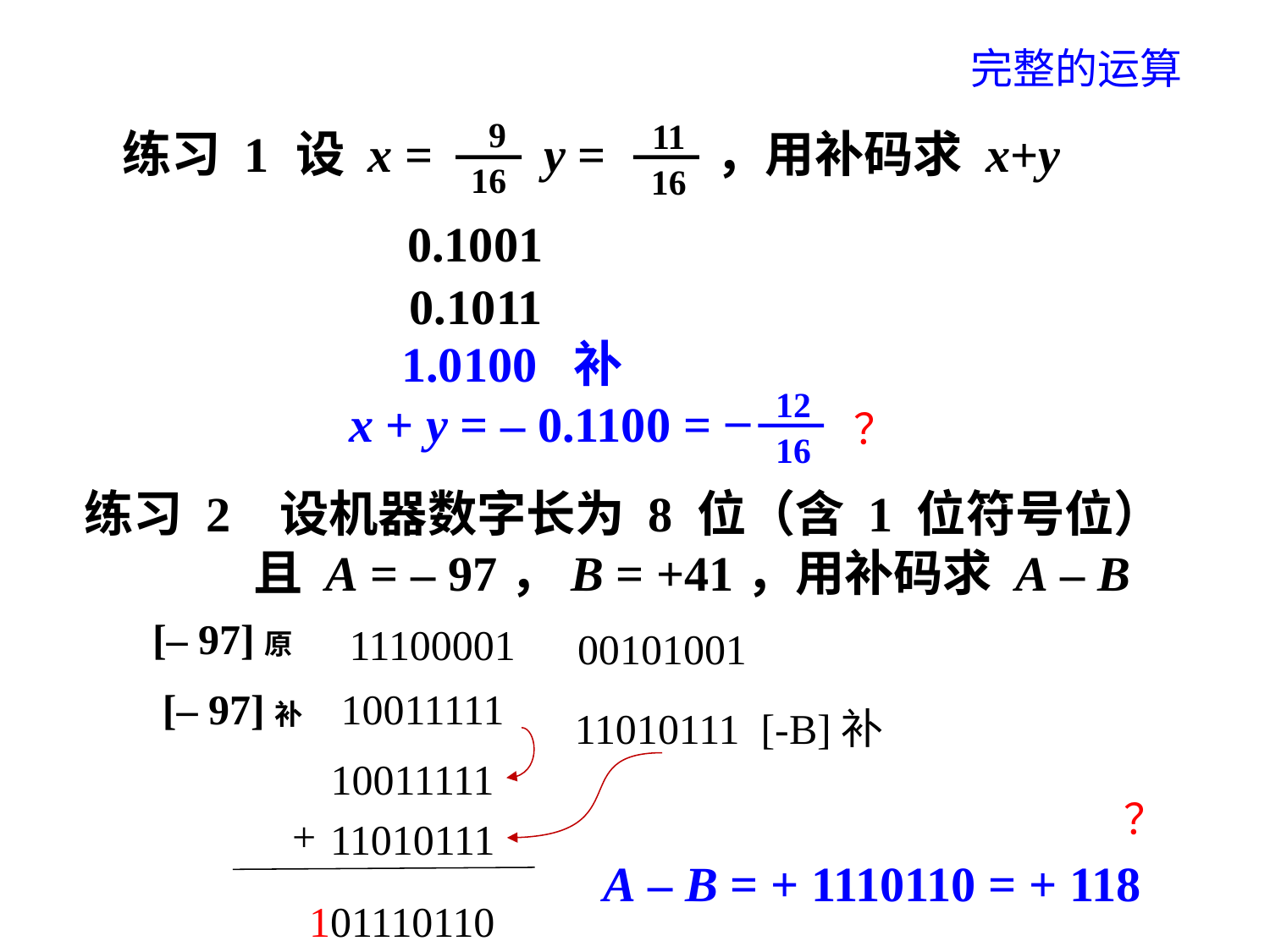

完整的运算
9
16

11
16

练习 1
设 x =         y =        ，用补码求 x+y
0.1001
0.1011
1.0100  补
12
16

–
x + y = – 0.1100 =
？
练习 2   设机器数字长为 8 位（含 1 位符号位）
              且 A = – 97，B = +41，用补码求 A – B
[– 97]原
11100001
00101001
[– 97]补
10011111
11010111  [-B]补
10011111
？
+
11010111
A – B = + 1110110 = + 118
101110110